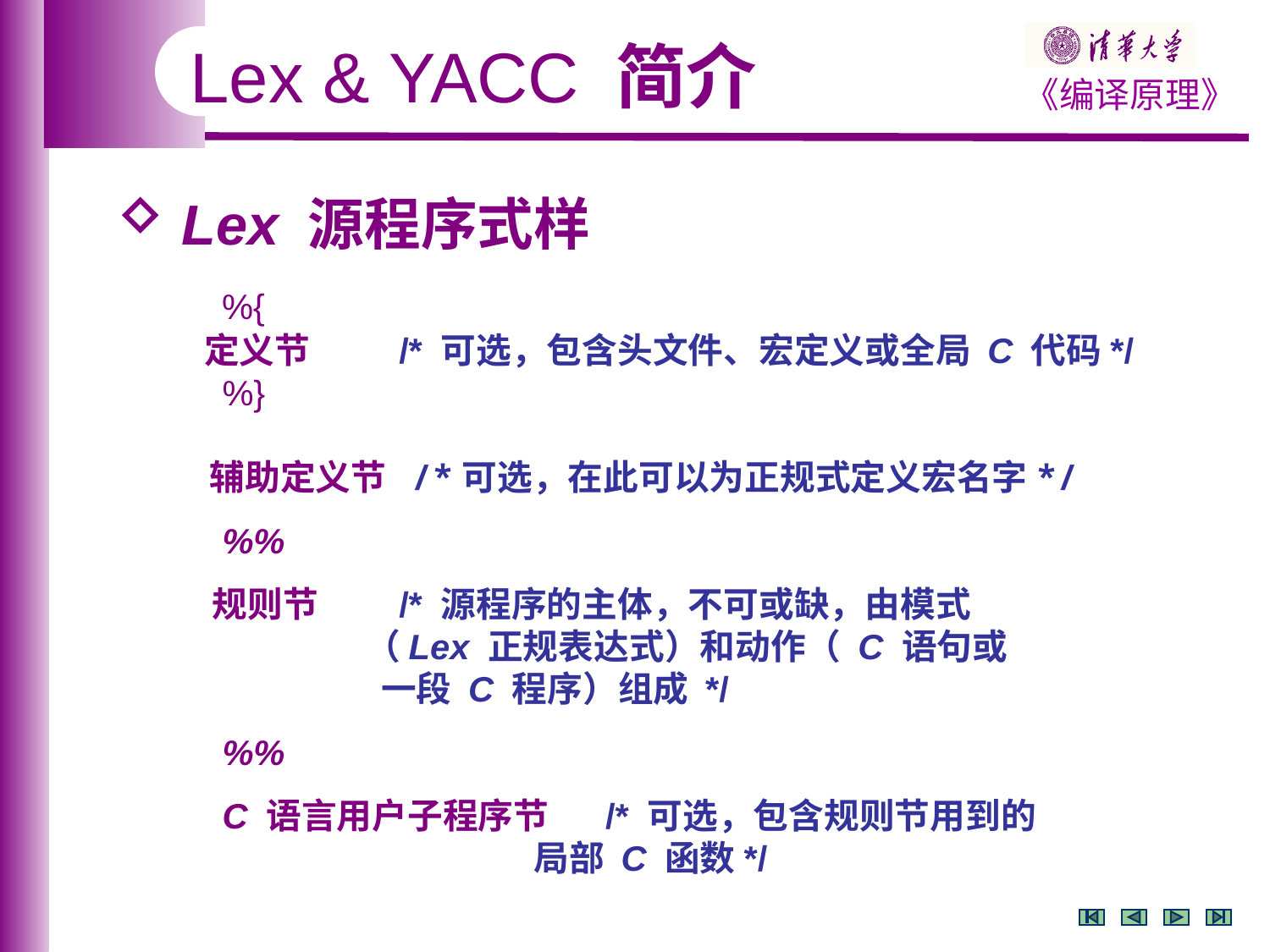

Lex & YACC 简介

 Lex 源程序式样

         %{
          定义节          /* 可选，包含头文件、宏定义或全局 C 代码*/
           %}

           辅助定义节  /*可选，在此可以为正规式定义宏名字*/

           %%

           规则节         /* 源程序的主体，不可或缺，由模式
                              （Lex 正规表达式）和动作（ C 语句或
                                一段 C 程序）组成 */

           %%

           C 语言用户子程序节      /* 可选，包含规则节用到的
                                                   局部 C 函数*/